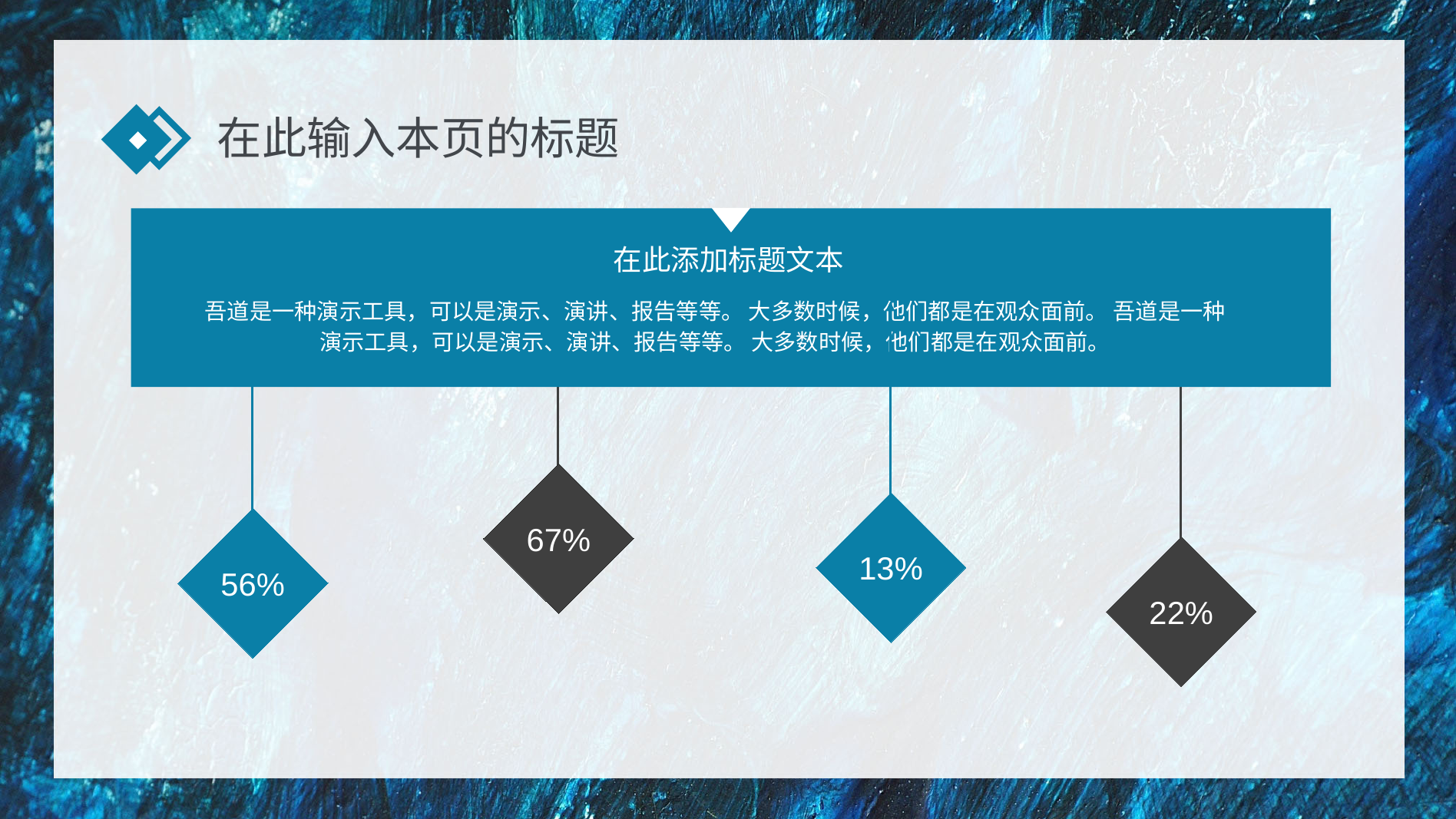

在此输入本页的标题

在此添加标题文本

吾道是一种演示工具，可以是演示、演讲、报告等等。 大多数时候，他们都是在观众面前。 吾道是一种演示工具，可以是演示、演讲、报告等等。 大多数时候，他们都是在观众面前。

67%

13%
56%

22%